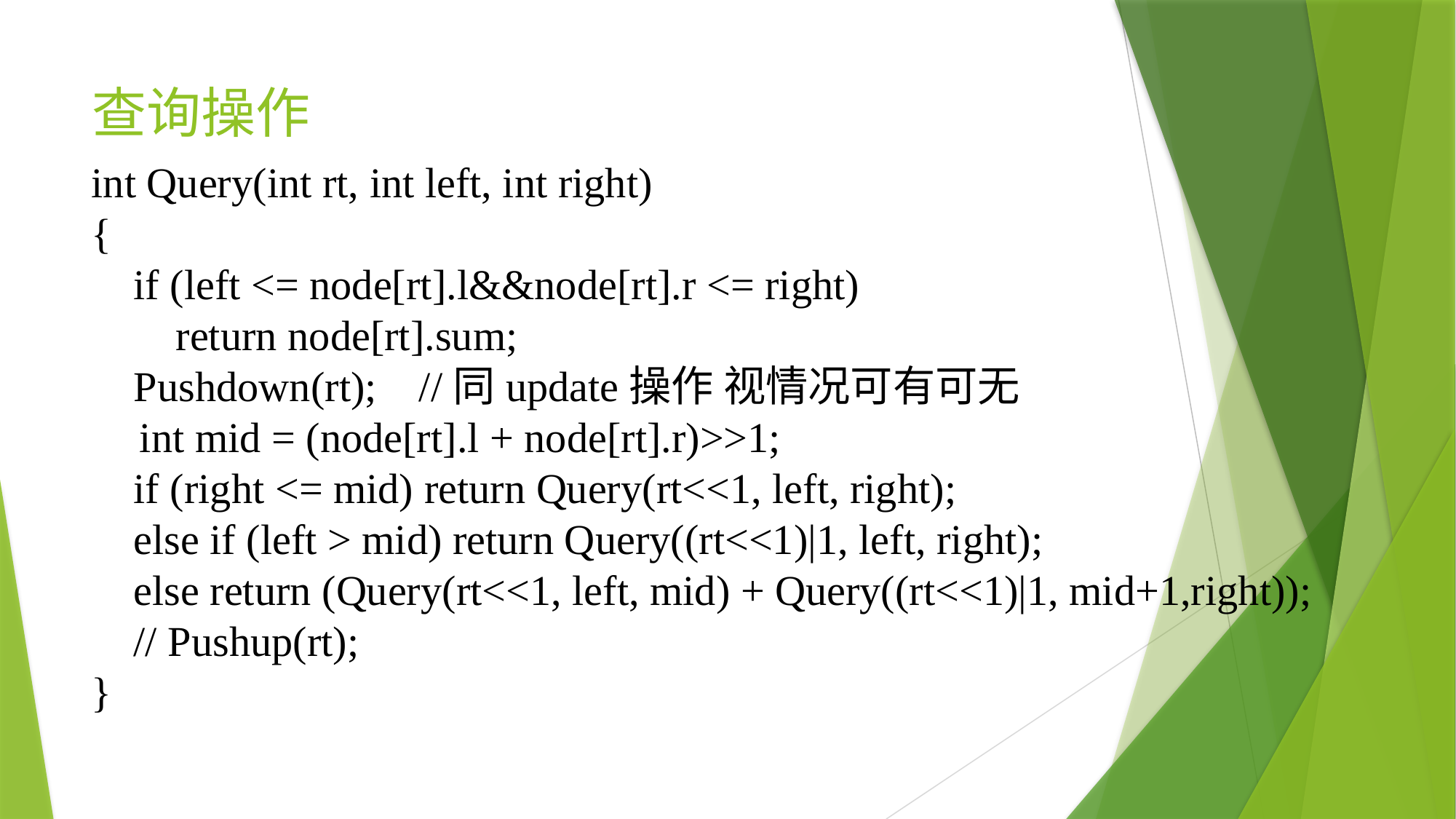

# 查询操作
int Query(int rt, int left, int right)
{
    if (left <= node[rt].l&&node[rt].r <= right)
        return node[rt].sum;
    Pushdown(rt);    //同update操作 视情况可有可无
    int mid = (node[rt].l + node[rt].r)>>1;
    if (right <= mid) return Query(rt<<1, left, right);
    else if (left > mid) return Query((rt<<1)|1, left, right);
    else return (Query(rt<<1, left, mid) + Query((rt<<1)|1, mid+1,right));
    // Pushup(rt);
}